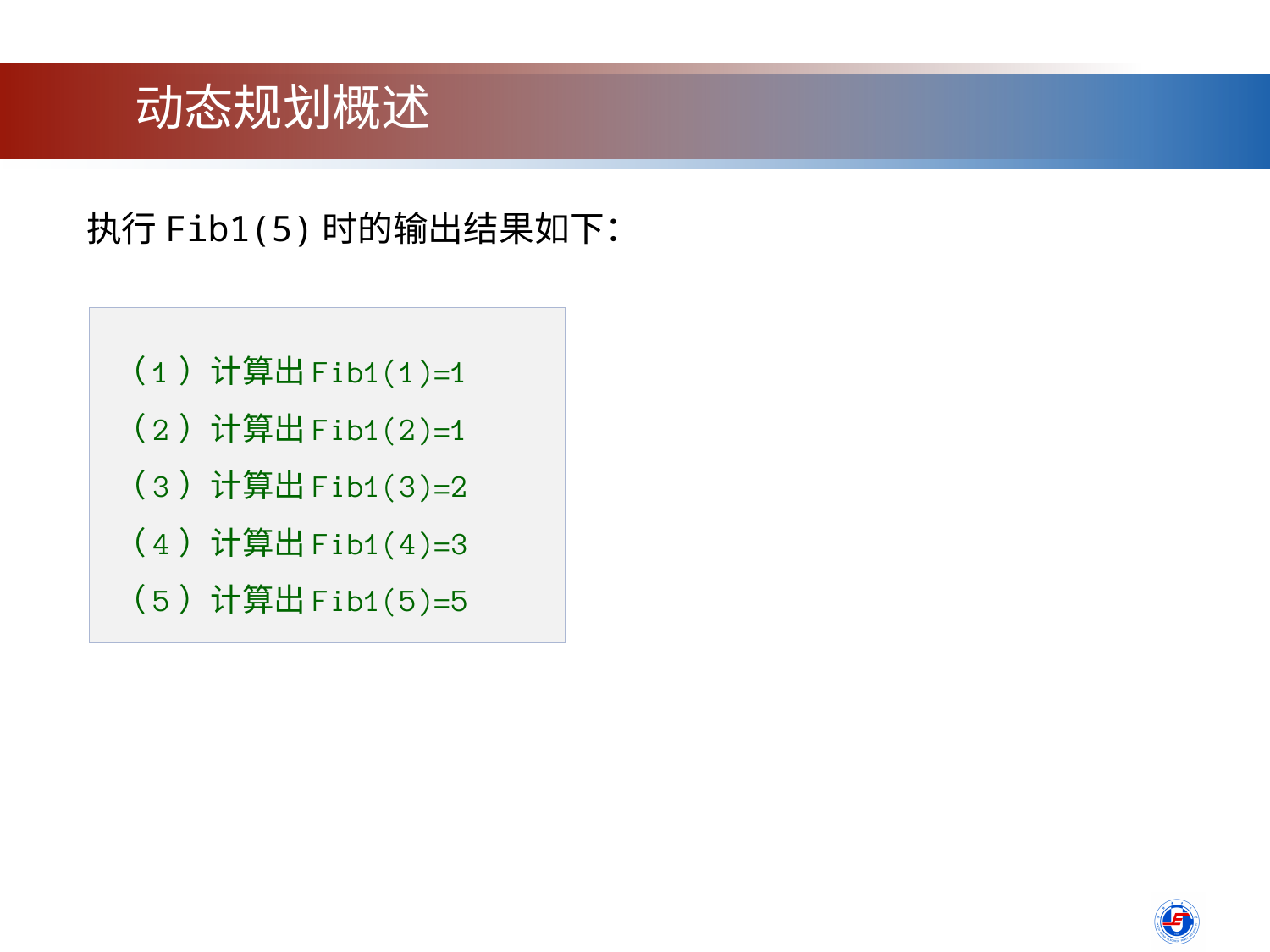

动态规划概述
执行Fib1(5)时的输出结果如下：
（1）计算出Fib1(1)=1
（2）计算出Fib1(2)=1
（3）计算出Fib1(3)=2
（4）计算出Fib1(4)=3
（5）计算出Fib1(5)=5